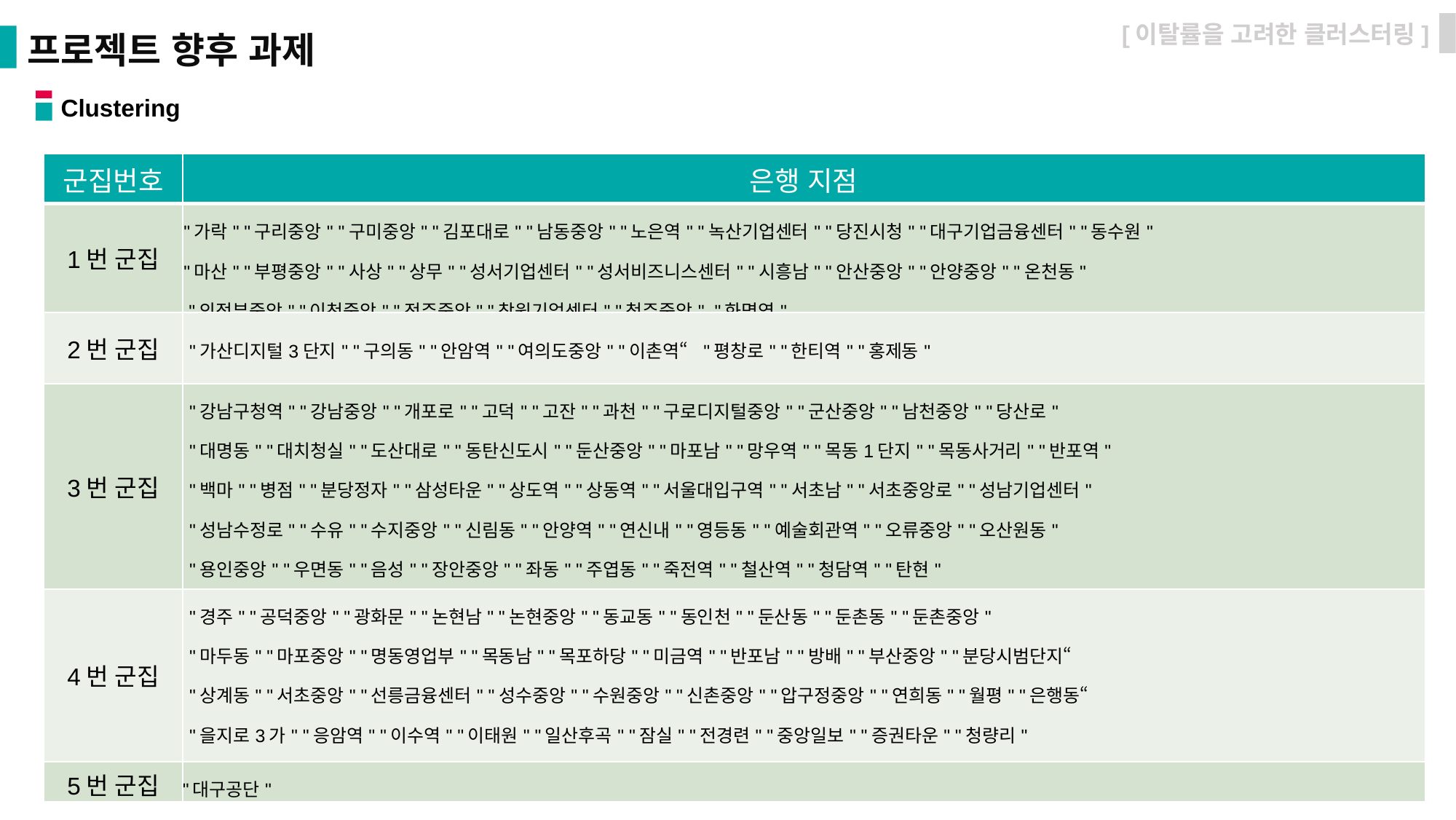

[이탈률을 고려한 클러스터링]
프로젝트 향후 과제

Clustering

| 군집번호 | 은행 지점 |
| --- | --- |
| 1번 군집 | "가락" "구리중앙" "구미중앙" "김포대로" "남동중앙" "노은역" "녹산기업센터" "당진시청" "대구기업금융센터" "동수원" "마산" "부평중앙" "사상" "상무" "성서기업센터" "성서비즈니스센터" "시흥남" "안산중앙" "안양중앙" "온천동" "의정부중앙" "이천중앙" "전주중앙" "창원기업센터" "청주중앙" "화명역" |
| 2번 군집 | "가산디지털3단지" "구의동" "안암역" "여의도중앙" "이촌역“ "평창로" "한티역" "홍제동" |
| 3번 군집 | "강남구청역" "강남중앙" "개포로" "고덕" "고잔" "과천" "구로디지털중앙" "군산중앙" "남천중앙" "당산로" "대명동" "대치청실" "도산대로" "동탄신도시" "둔산중앙" "마포남" "망우역" "목동1단지" "목동사거리" "반포역" "백마" "병점" "분당정자" "삼성타운" "상도역" "상동역" "서울대입구역" "서초남" "서초중앙로" "성남기업센터" "성남수정로" "수유" "수지중앙" "신림동" "안양역" "연신내" "영등동" "예술회관역" "오류중앙" "오산원동" "용인중앙" "우면동" "음성" "장안중앙" "좌동" "주엽동" "죽전역" "철산역" "청담역" "탄현" "포항남" "포항중앙" "한성대역" "해운대우동" "향군타워" "홍성중앙" "화곡역" |
| 4번 군집 | "경주" "공덕중앙" "광화문" "논현남" "논현중앙" "동교동" "동인천" "둔산동" "둔촌동" "둔촌중앙" "마두동" "마포중앙" "명동영업부" "목동남" "목포하당" "미금역" "반포남" "방배" "부산중앙" "분당시범단지“ "상계동" "서초중앙" "선릉금융센터" "성수중앙" "수원중앙" "신촌중앙" "압구정중앙" "연희동" "월평" "은행동“ "을지로3가" "응암역" "이수역" "이태원" "일산후곡" "잠실" "전경련" "중앙일보" "증권타운" "청량리" "평촌" "한남중앙" "화양중앙" "화정역" |
| 5번 군집 | "대구공단" |
27